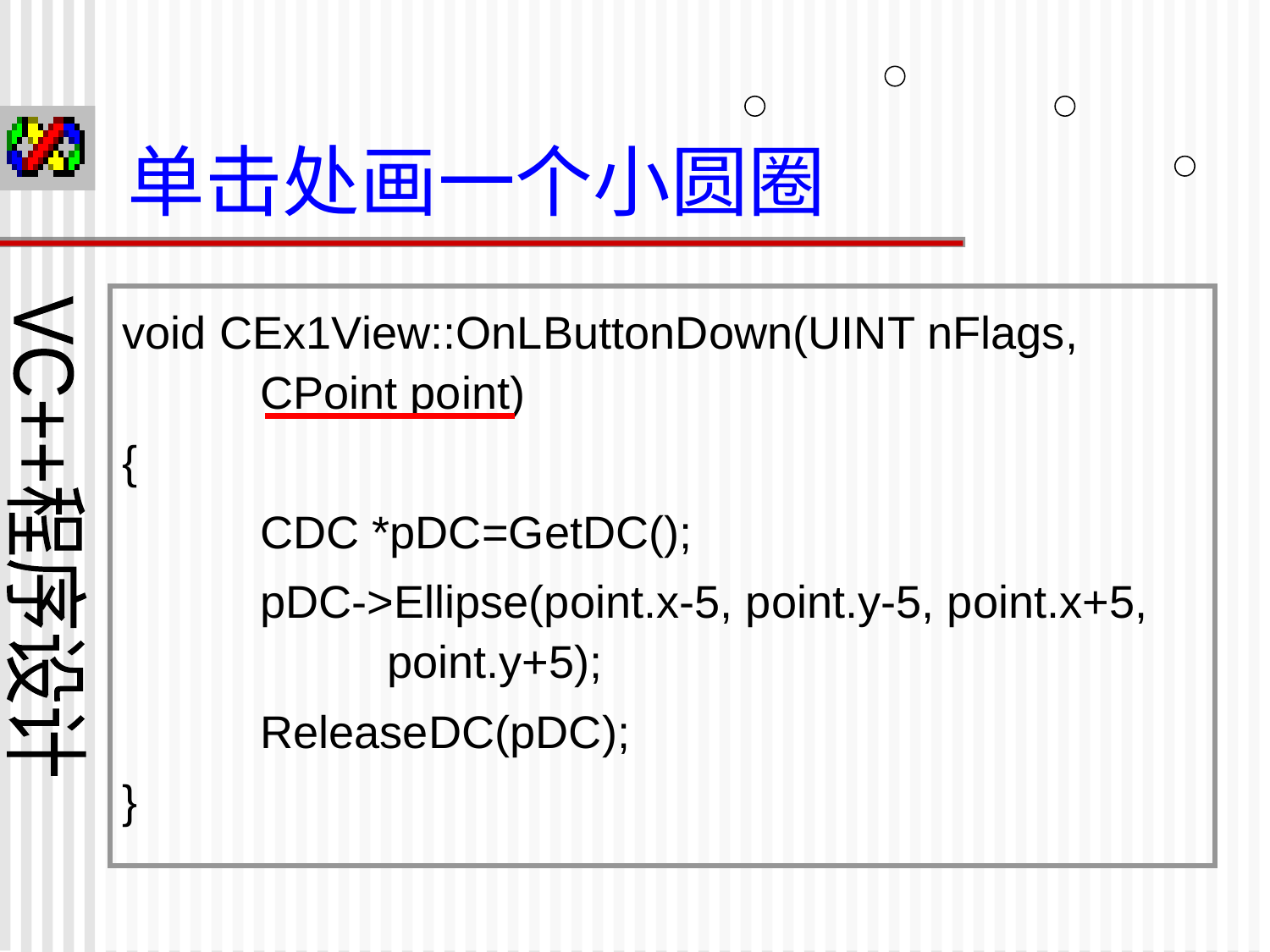

单击处画一个小圆圈

void CEx1View::OnLButtonDown(UINT nFlags, CPoint point)
{
	CDC *pDC=GetDC();
	pDC->Ellipse(point.x-5, point.y-5, point.x+5, 	point.y+5);
	ReleaseDC(pDC);
}